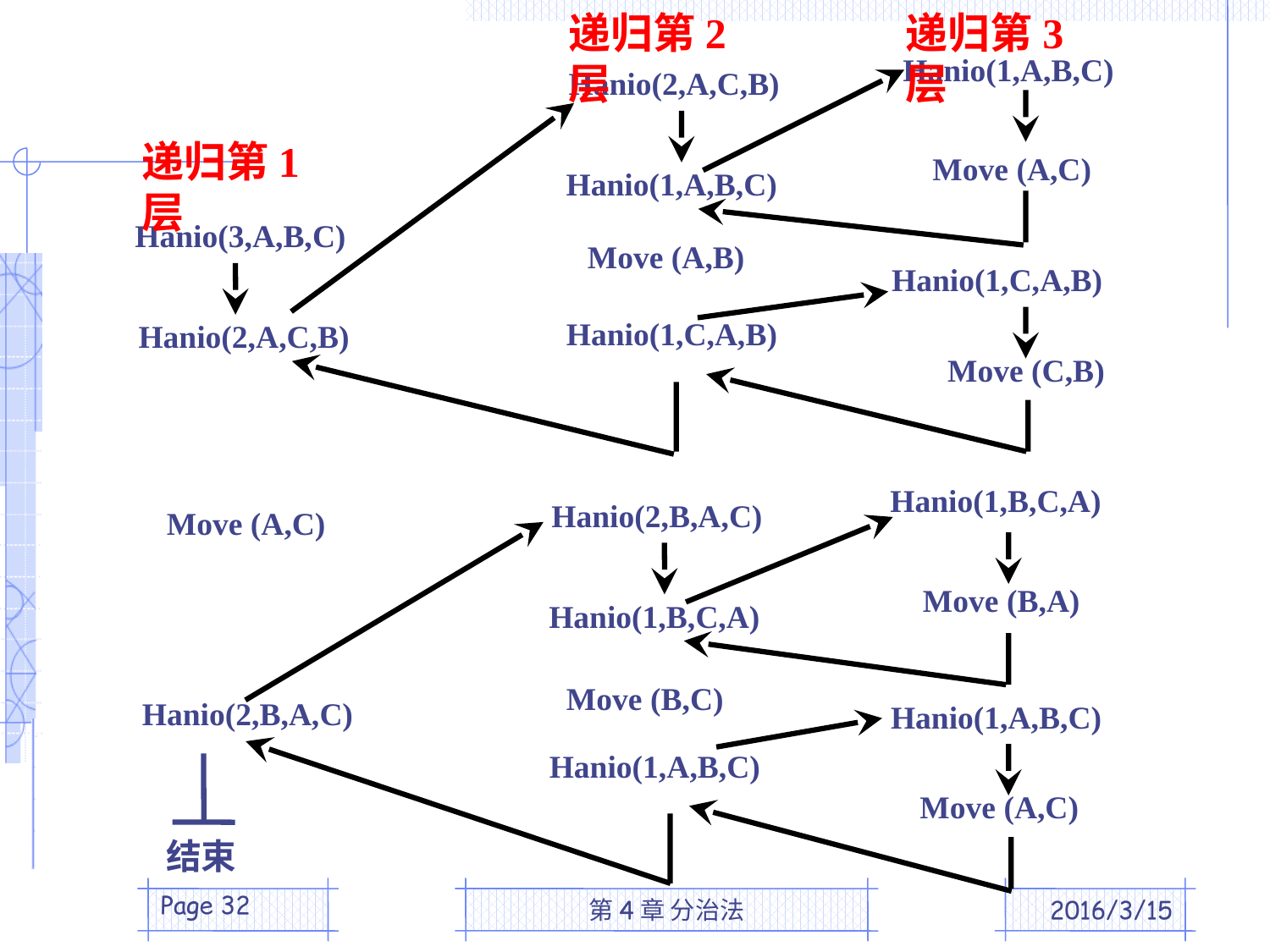

递归第2层
递归第3层
Hanio(1,A,B,C)

Hanio(2,A,C,B)

递归第1层
Move (A,C)
Hanio(1,A,B,C)

Hanio(3,A,B,C)
Move (A,B)
Hanio(1,C,A,B)

Hanio(1,C,A,B)
Hanio(2,A,C,B)
Move (C,B)

Hanio(1,B,C,A)

Hanio(2,B,A,C)

Move (A,C)

Move (B,A)
Hanio(1,B,C,A)

Move (B,C)
Hanio(2,B,A,C)
Hanio(1,A,B,C)

Hanio(1,A,B,C)

结束
Move (A,C)

Page 32
第4章 分治法
2016/3/15